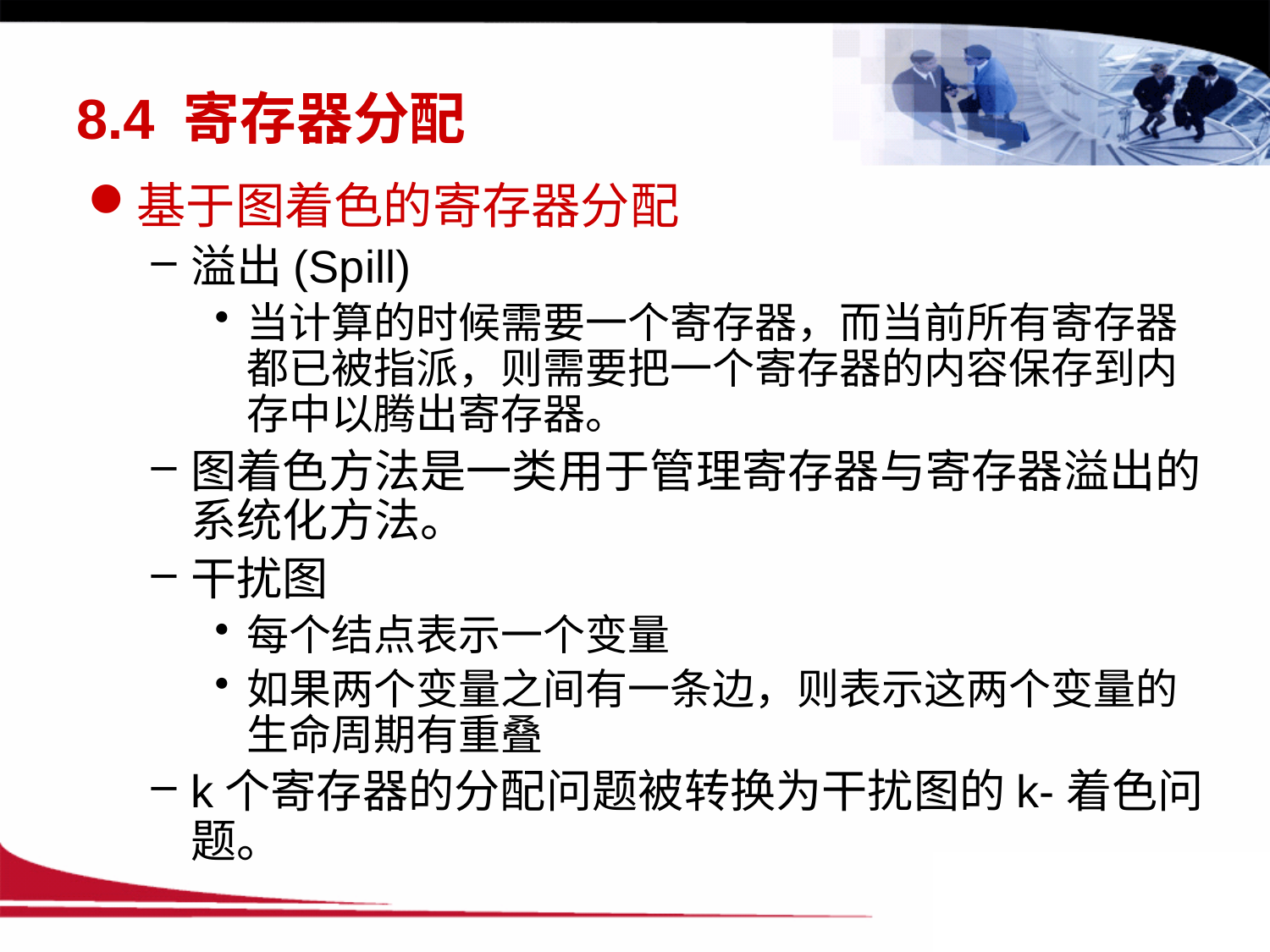

# 8.4 寄存器分配
基于图着色的寄存器分配
溢出(Spill)
当计算的时候需要一个寄存器，而当前所有寄存器都已被指派，则需要把一个寄存器的内容保存到内存中以腾出寄存器。
图着色方法是一类用于管理寄存器与寄存器溢出的系统化方法。
干扰图
每个结点表示一个变量
如果两个变量之间有一条边，则表示这两个变量的生命周期有重叠
k个寄存器的分配问题被转换为干扰图的k-着色问题。